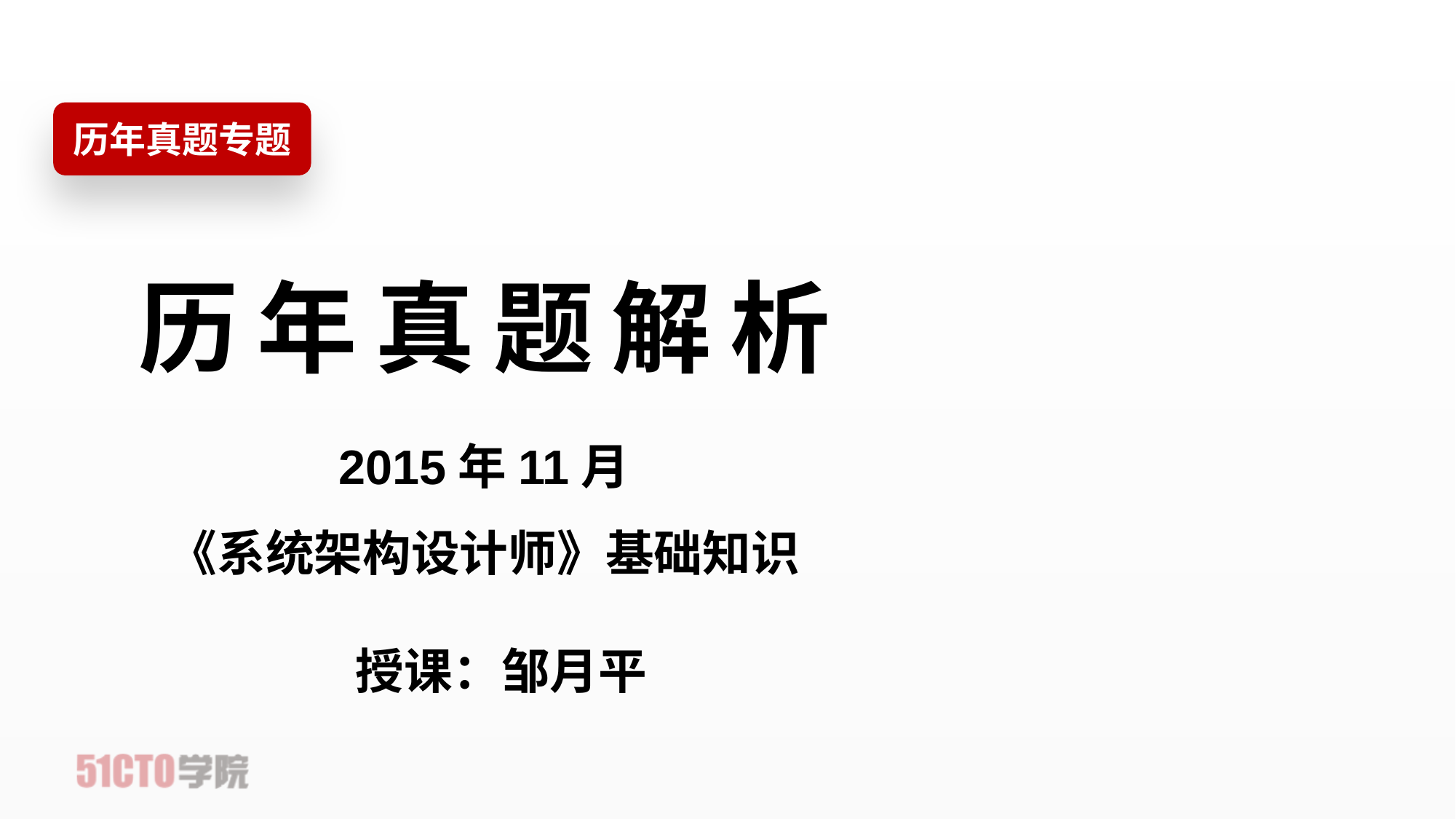

历年真题专题
历 年 真 题 解 析
2015年11月
《系统架构设计师》基础知识
授课：邹月平